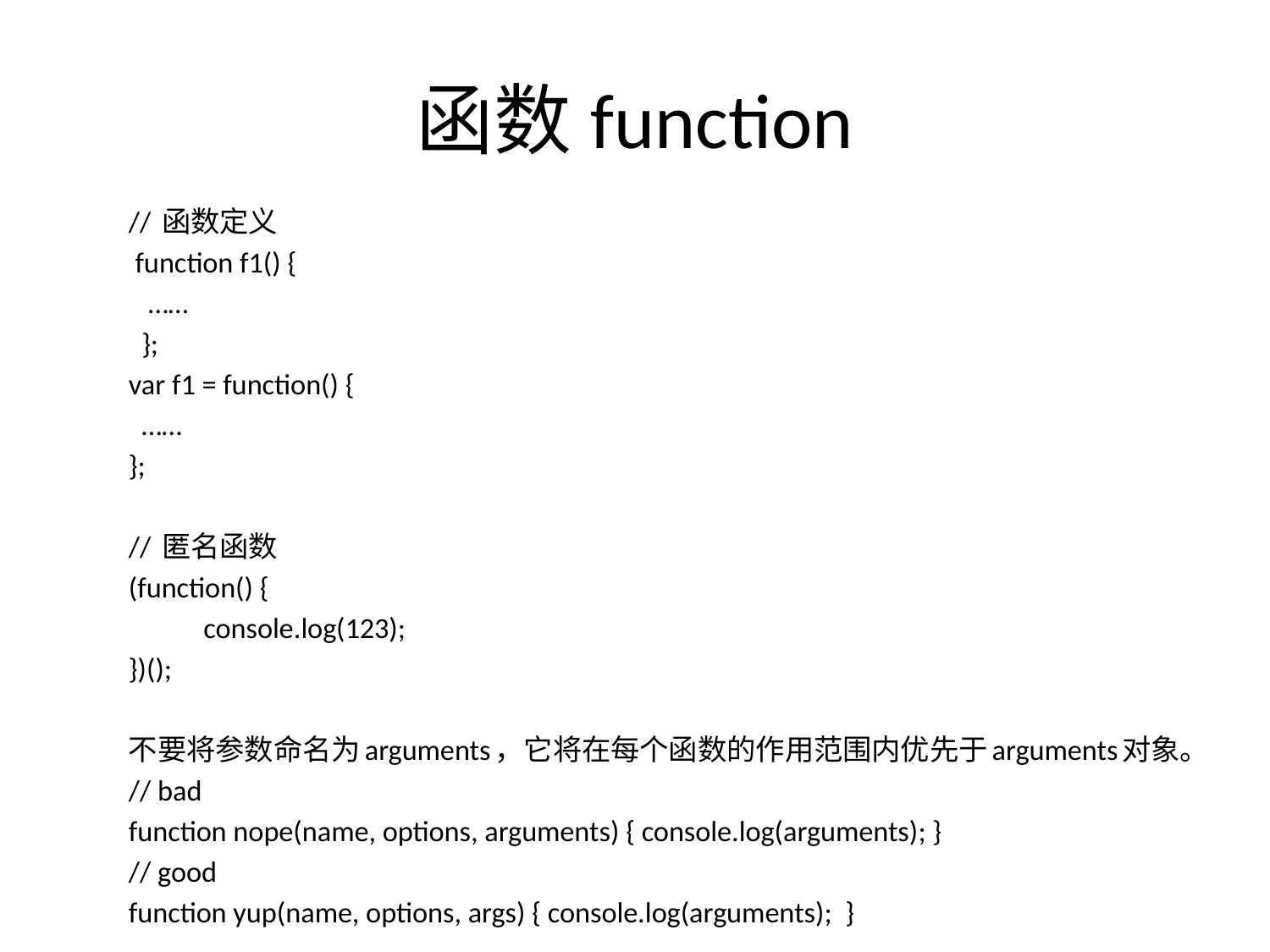

# 函数function
// 函数定义
 function f1() {
   ……
  };
var f1 = function() {
  ……
};

// 匿名函数
(function() {
  	console.log(123);
})();

不要将参数命名为arguments，它将在每个函数的作用范围内优先于arguments对象。
// bad
function nope(name, options, arguments) { console.log(arguments); }
// good
function yup(name, options, args) { console.log(arguments);  }